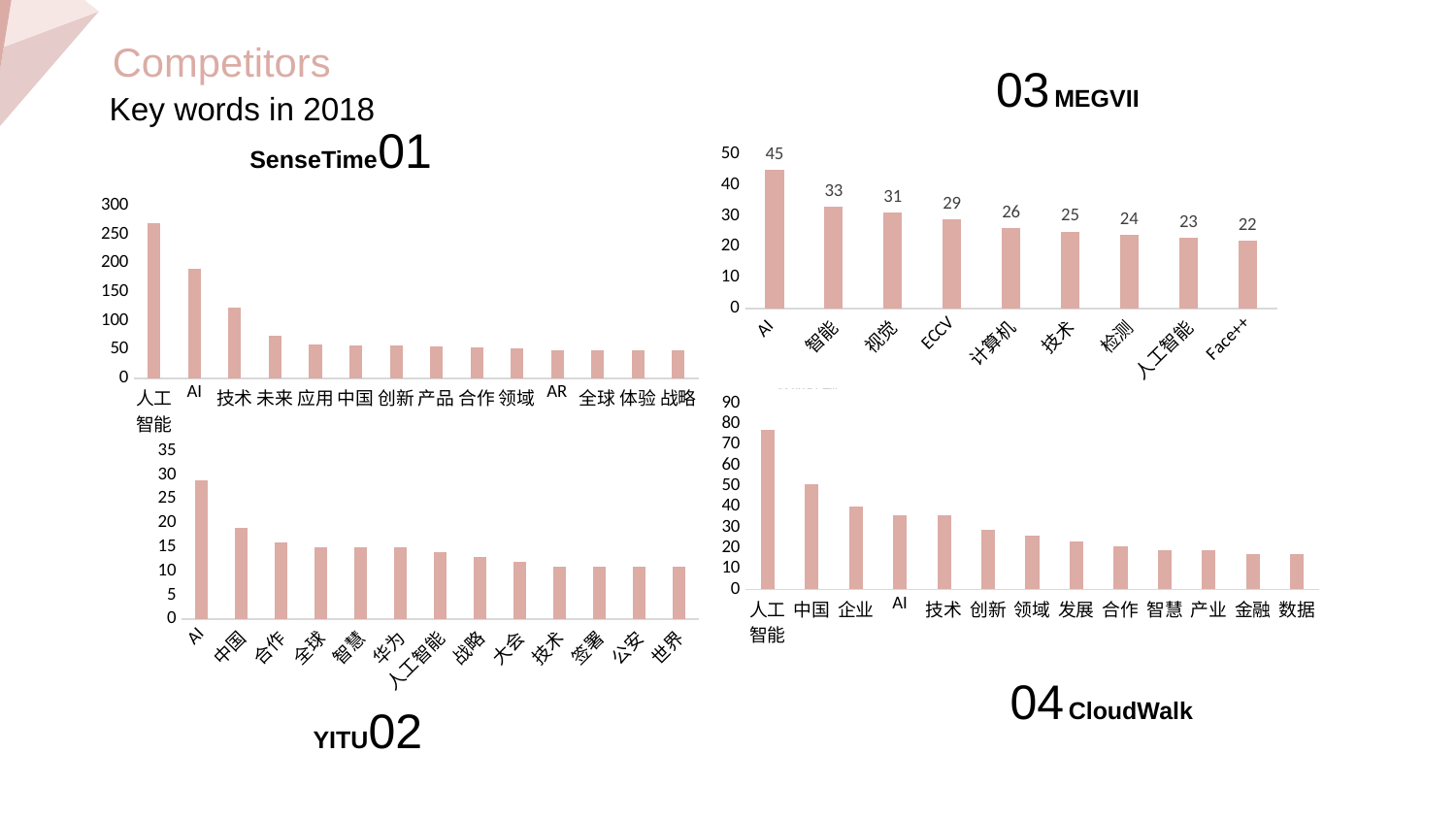

Competitors
03 MEGVII
Key words in 2018
SenseTime01

### Chart

| Category |  |
|---|---|
| AI  | 45.0 |
| 智能 | 33.0 |
| 视觉 | 31.0 |
| ECCV | 29.0 |
| 计算机 | 26.0 |
| 技术 | 25.0 |
| 检测 | 24.0 |
| 人工智能 | 23.0 |
| Face++ | 22.0 |

### Chart

| Category |  |
|---|---|
| 人工智能 | 269.0 |
| AI | 191.0 |
| 技术 | 123.0 |
| 未来 | 73.0 |
| 应用 | 59.0 |
| 中国 | 57.0 |
| 创新 | 57.0 |
| 产品 | 55.0 |
| 合作 | 53.0 |
| 领域 | 52.0 |
| AR | 49.0 |
| 全球 | 49.0 |
| 体验 | 49.0 |
| 战略 | 49.0 |
添加标题

### Chart

| Category |  |
|---|---|
| 人工智能 | 77.0 |
| 中国 | 51.0 |
| 企业 | 40.0 |
| AI | 36.0 |
| 技术 | 36.0 |
| 创新 | 29.0 |
| 领域 | 26.0 |
| 发展 | 23.0 |
| 合作 | 21.0 |
| 智慧 | 19.0 |
| 产业 | 19.0 |
| 金融 | 17.0 |
| 数据 | 17.0 |
添加标题

### Chart

| Category |  |
|---|---|
| AI | 29.0 |
| 中国 | 19.0 |
| 合作 | 16.0 |
| 全球 | 15.0 |
| 智慧 | 15.0 |
| 华为 | 15.0 |
| 人工智能 | 14.0 |
| 战略 | 13.0 |
| 大会 | 12.0 |
| 技术 | 11.0 |
| 签署 | 11.0 |
| 公安 | 11.0 |
| 世界 | 11.0 |
添加标题
04 CloudWalk
YITU02